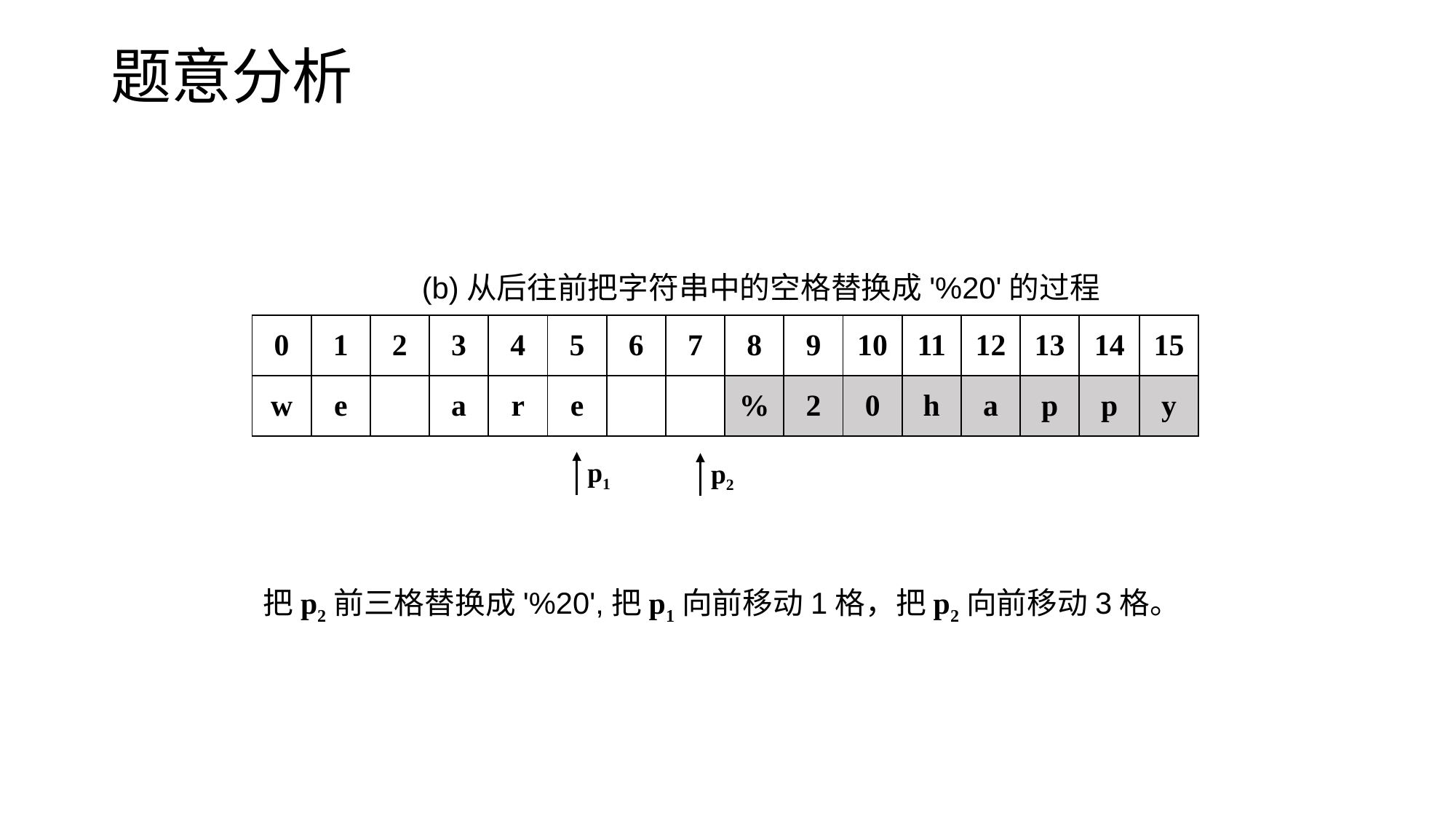

# 题意分析
(b)从后往前把字符串中的空格替换成'%20'的过程
| 0 | 1 | 2 | 3 | 4 | 5 | 6 | 7 | 8 | 9 | 10 | 11 | 12 | 13 | 14 | 15 |
| --- | --- | --- | --- | --- | --- | --- | --- | --- | --- | --- | --- | --- | --- | --- | --- |
| w | e |  | a | r | e |  |  | % | 2 | 0 | h | a | p | p | y |
p1
p2
把p2前三格替换成'%20',把p1向前移动1格，把p2向前移动3格。